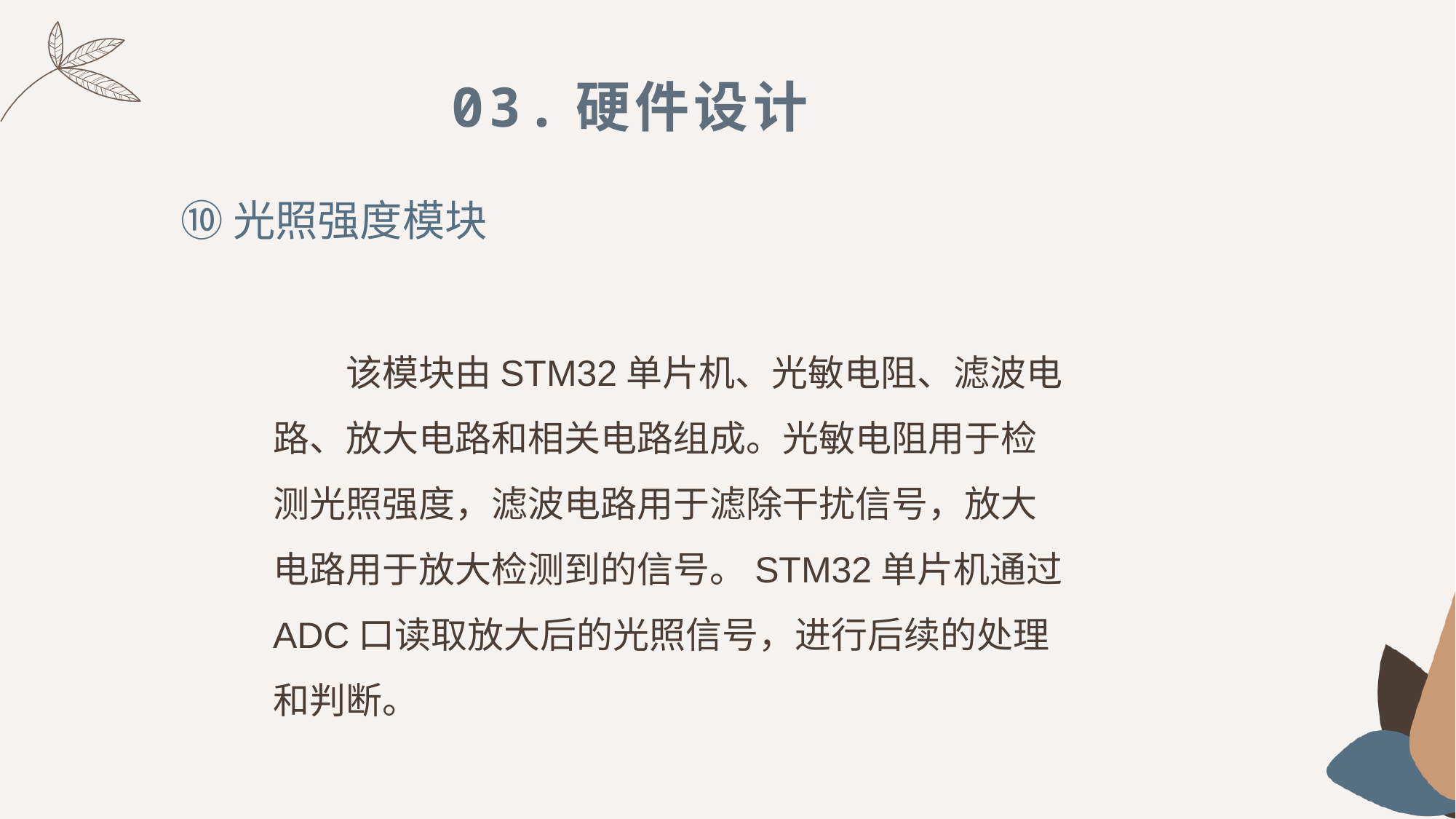

03.硬件设计
⑩光照强度模块

该模块由STM32单片机、光敏电阻、滤波电路、放大电路和相关电路组成。光敏电阻用于检测光照强度，滤波电路用于滤除干扰信号，放大电路用于放大检测到的信号。STM32单片机通过ADC口读取放大后的光照信号，进行后续的处理和判断。